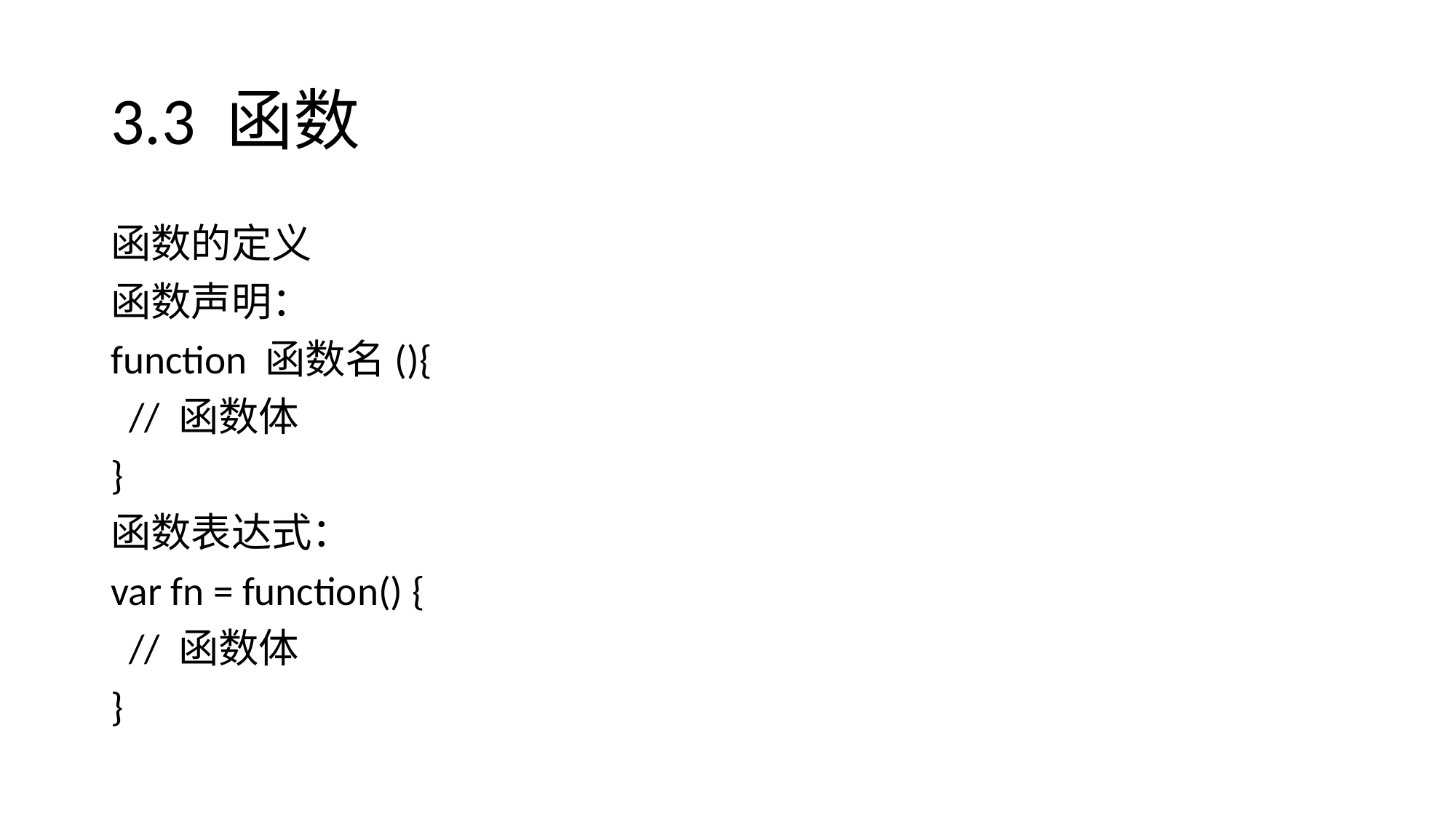

# 3.3 函数
函数的定义
函数声明：
function 函数名(){
  // 函数体
}
函数表达式：
var fn = function() {
  // 函数体
}